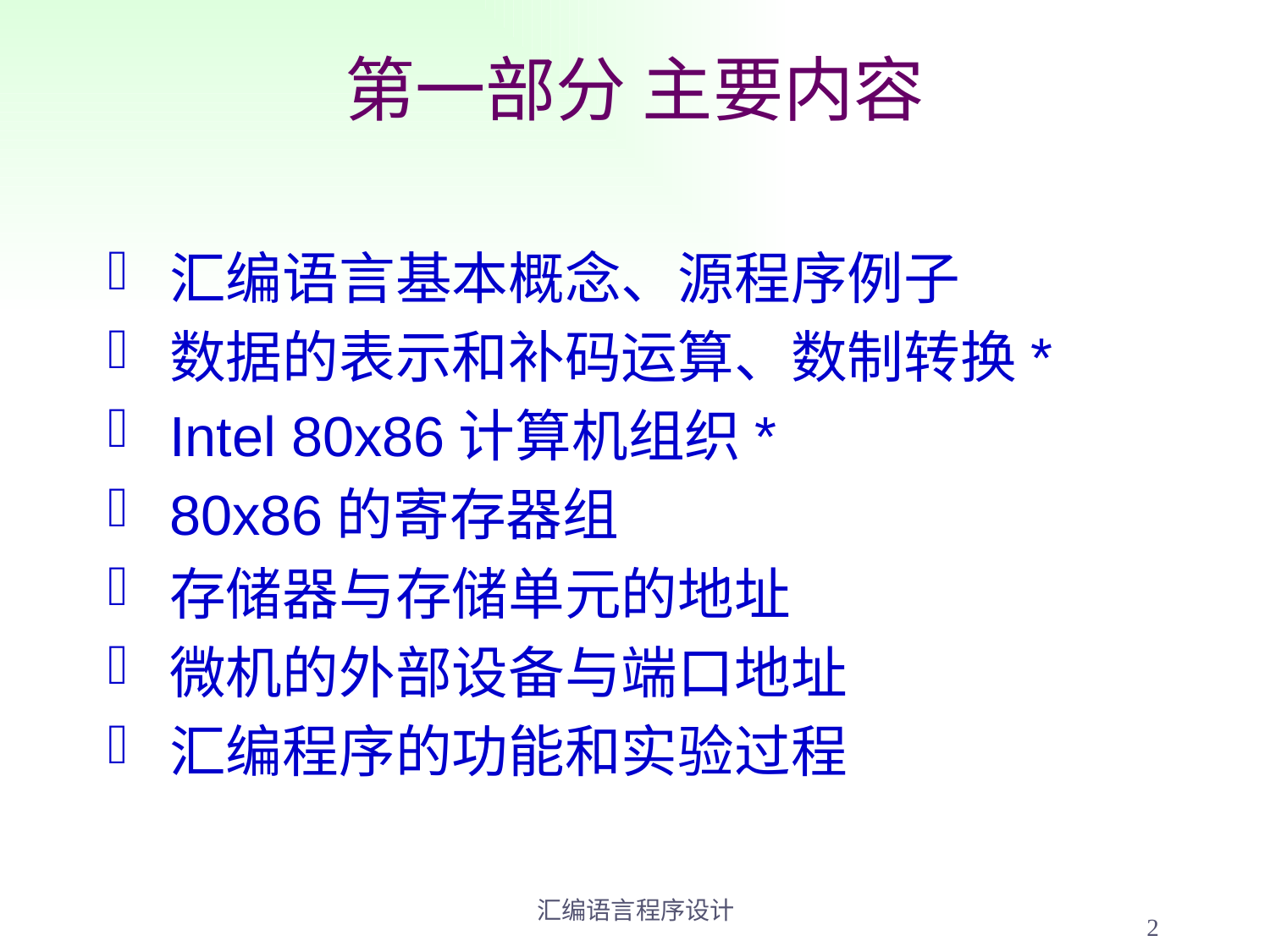

# 第一部分 主要内容
汇编语言基本概念、源程序例子
数据的表示和补码运算、数制转换*
Intel 80x86计算机组织*
80x86的寄存器组
存储器与存储单元的地址
微机的外部设备与端口地址
汇编程序的功能和实验过程

2
汇编语言程序设计